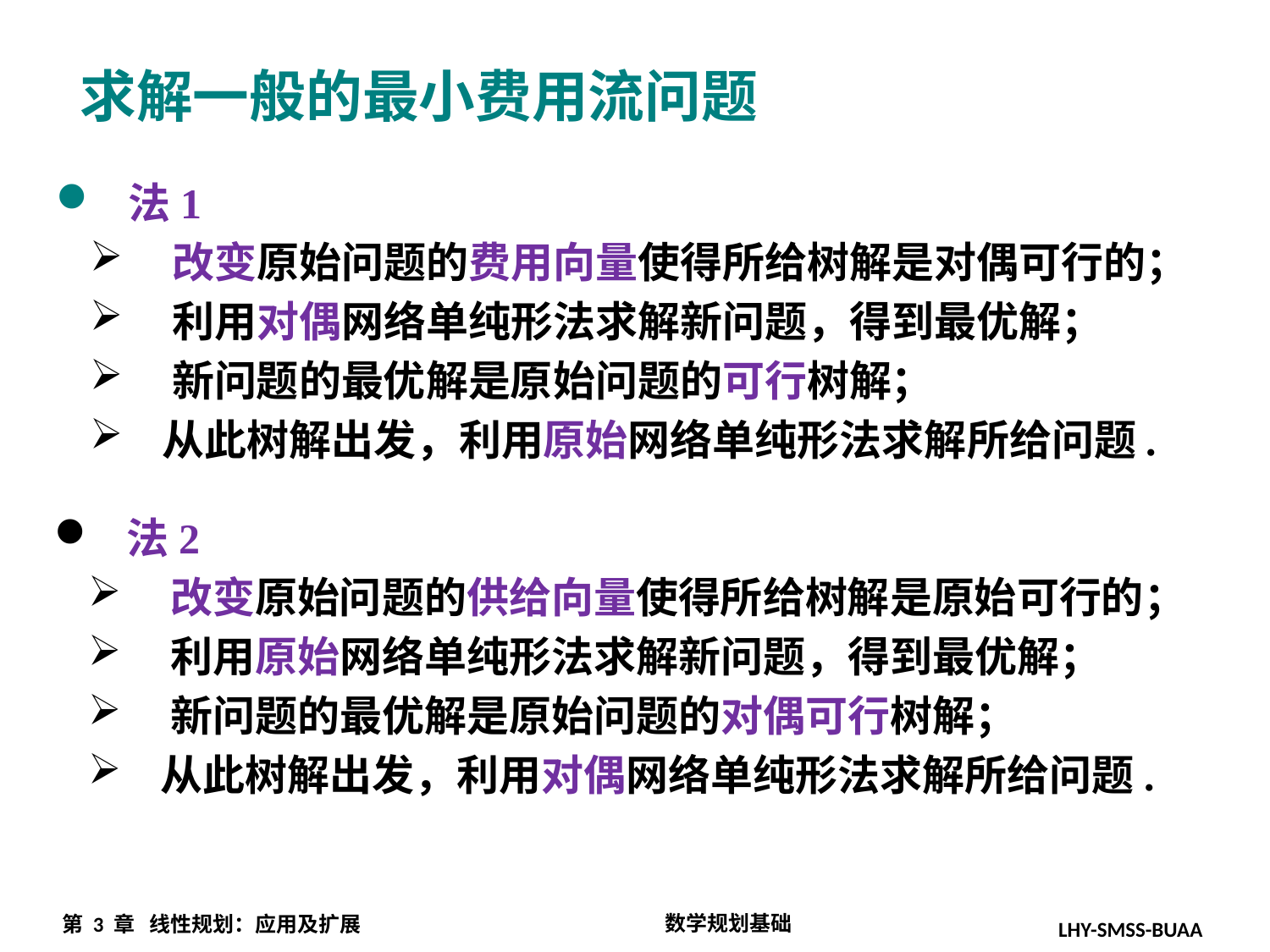

求解一般的最小费用流问题
  法1
    改变原始问题的费用向量使得所给树解是对偶可行的；
    利用对偶网络单纯形法求解新问题，得到最优解；
    新问题的最优解是原始问题的可行树解；
   从此树解出发，利用原始网络单纯形法求解所给问题.
  法2
    改变原始问题的供给向量使得所给树解是原始可行的；
    利用原始网络单纯形法求解新问题，得到最优解；
    新问题的最优解是原始问题的对偶可行树解；
   从此树解出发，利用对偶网络单纯形法求解所给问题.